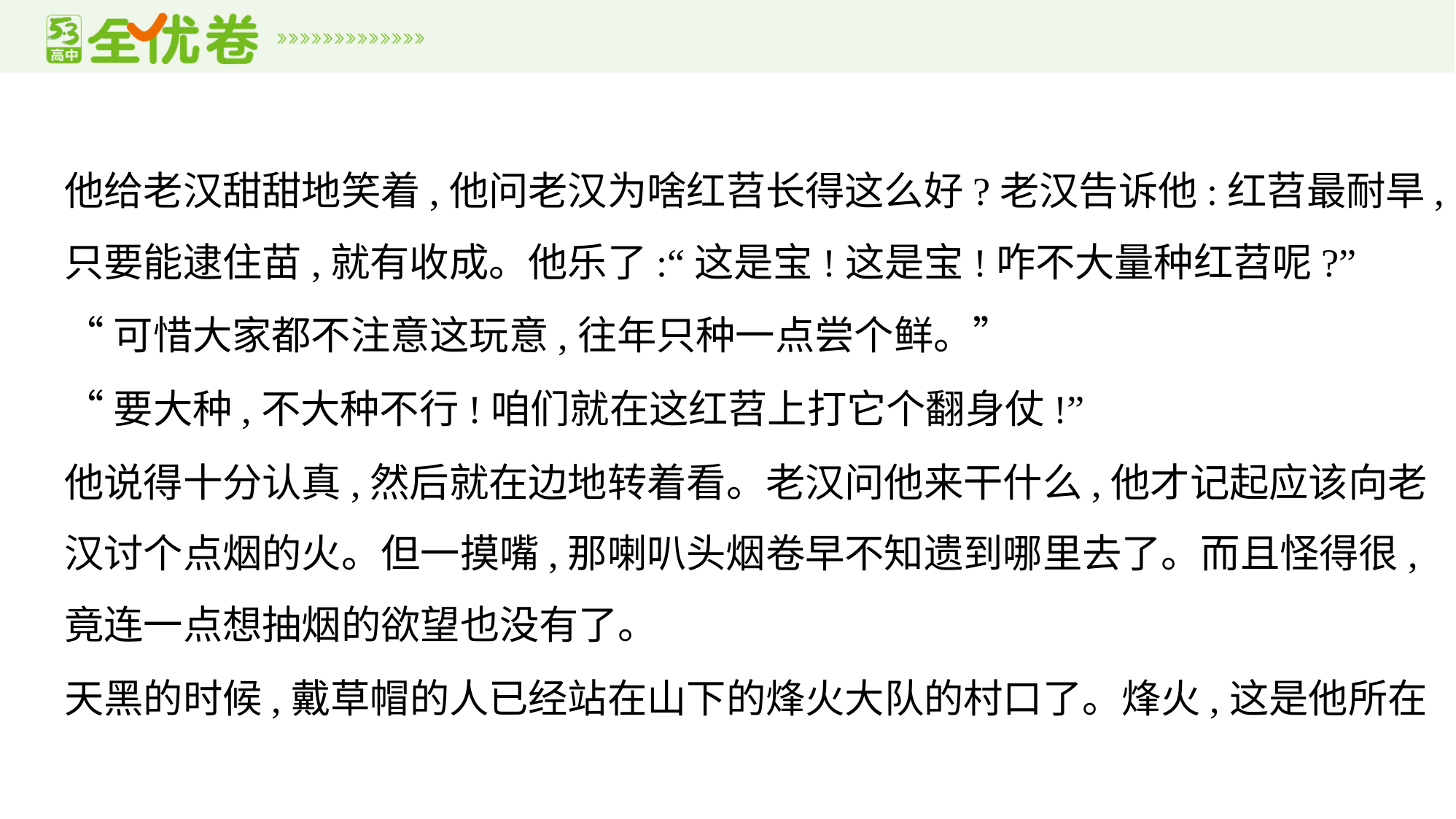

他给老汉甜甜地笑着,他问老汉为啥红苕长得这么好?老汉告诉他:红苕最耐旱,
只要能逮住苗,就有收成。他乐了:“这是宝!这是宝!咋不大量种红苕呢?”
“可惜大家都不注意这玩意,往年只种一点尝个鲜。”
“要大种,不大种不行!咱们就在这红苕上打它个翻身仗!”
他说得十分认真,然后就在边地转着看。老汉问他来干什么,他才记起应该向老
汉讨个点烟的火。但一摸嘴,那喇叭头烟卷早不知遗到哪里去了。而且怪得很,
竟连一点想抽烟的欲望也没有了。
天黑的时候,戴草帽的人已经站在山下的烽火大队的村口了。烽火,这是他所在